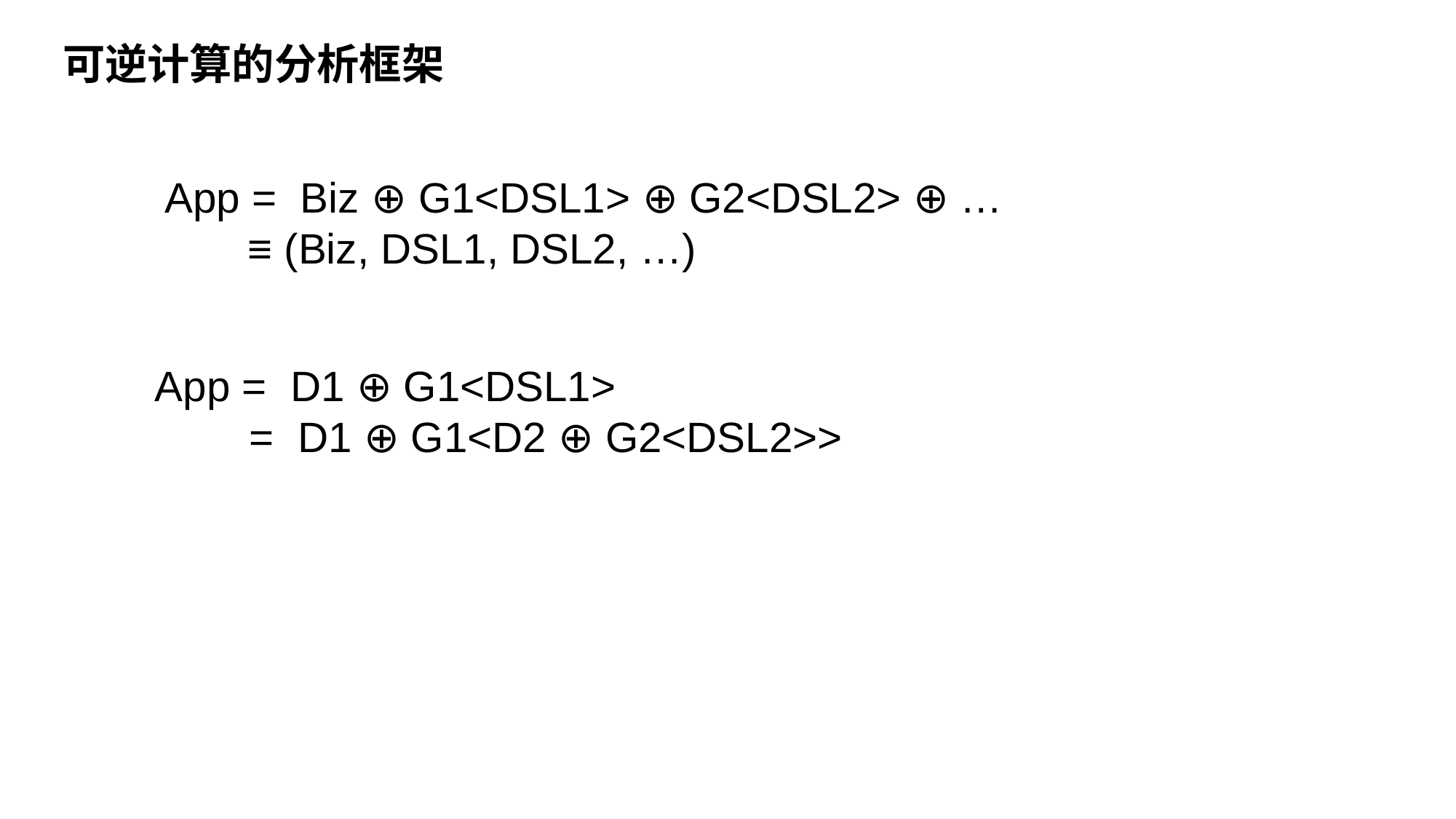

可逆计算的分析框架
  App =  Biz ⊕ G1<DSL1> ⊕ G2<DSL2> ⊕ …
         ≡ (Biz, DSL1, DSL2, …)
  App =  D1 ⊕ G1<DSL1>
          =  D1 ⊕ G1<D2 ⊕ G2<DSL2>>